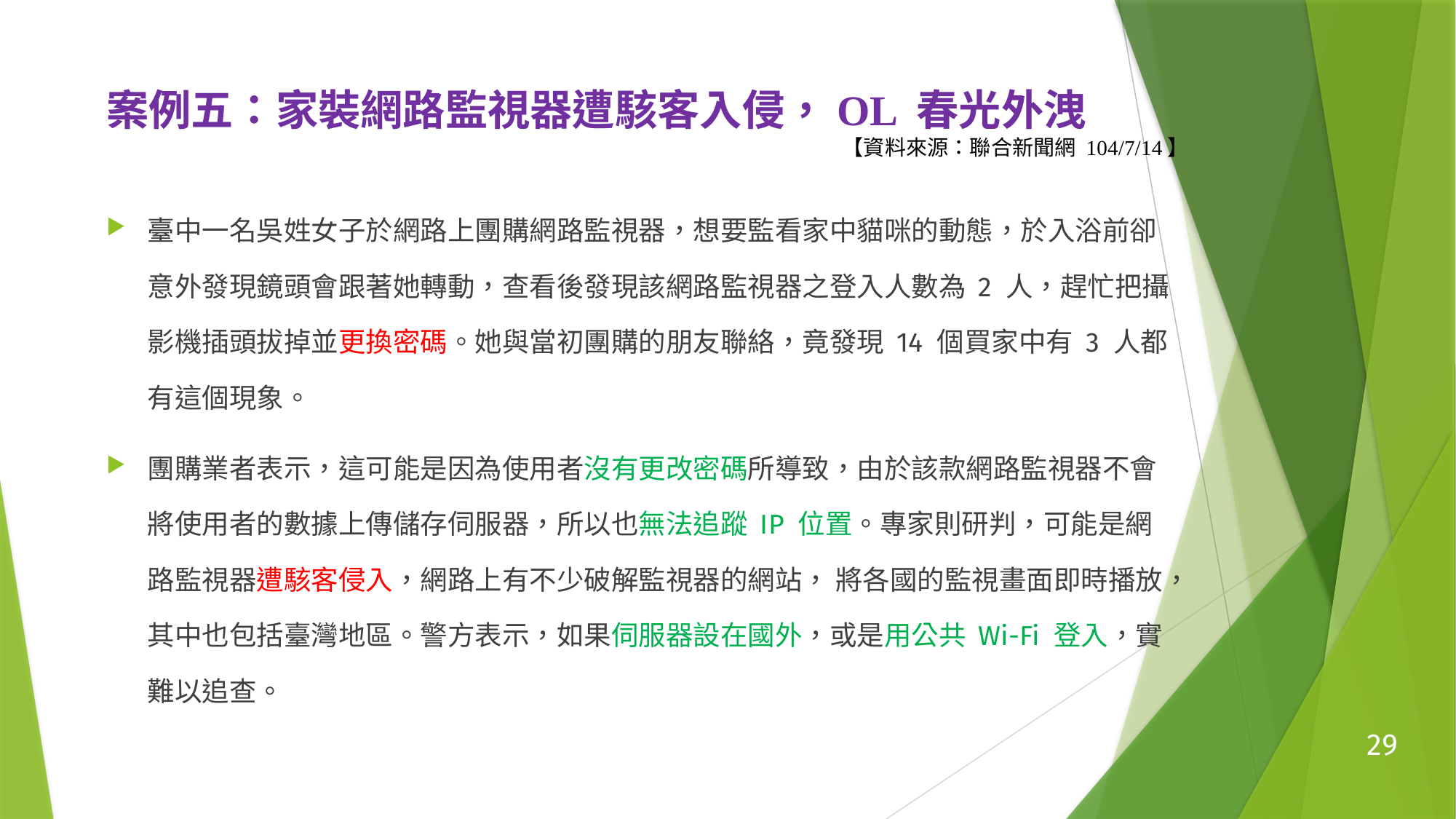

案例五：家裝網路監視器遭駭客入侵，OL 春光外洩
【資料來源：聯合新聞網 104/7/14】
臺中一名吳姓女子於網路上團購網路監視器，想要監看家中貓咪的動態，於入浴前卻意外發現鏡頭會跟著她轉動，查看後發現該網路監視器之登入人數為 2 人，趕忙把攝影機插頭拔掉並更換密碼。她與當初團購的朋友聯絡，竟發現 14 個買家中有 3 人都有這個現象。
團購業者表示，這可能是因為使用者沒有更改密碼所導致，由於該款網路監視器不會將使用者的數據上傳儲存伺服器，所以也無法追蹤 IP 位置。專家則研判，可能是網路監視器遭駭客侵入，網路上有不少破解監視器的網站， 將各國的監視畫面即時播放，其中也包括臺灣地區。警方表示，如果伺服器設在國外，或是用公共 Wi-Fi 登入，實難以追查。
29